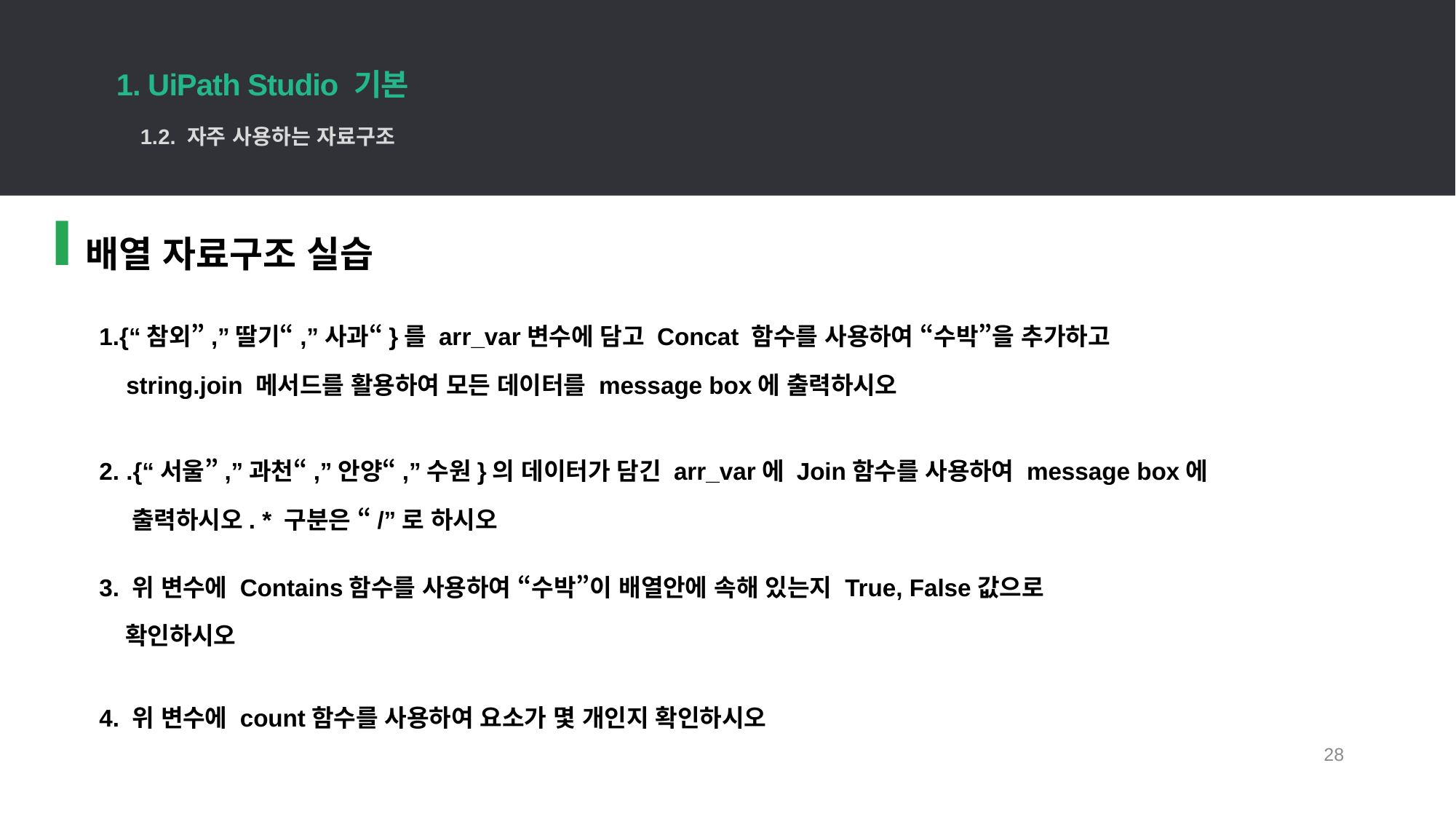

1. UiPath Studio 기본
28
1.2. 자주 사용하는 자료구조
배열 자료구조 실습

1.{“참외”,”딸기“,”사과“}를 arr_var변수에 담고 Concat 함수를 사용하여 “수박”을 추가하고
    string.join 메서드를 활용하여 모든 데이터를 message box에 출력하시오
2. .{“서울”,”과천“,”안양“,”수원}의 데이터가 담긴 arr_var에 Join함수를 사용하여 message box에
    출력하시오. * 구분은 “/”로 하시오
3. 위 변수에 Contains함수를 사용하여 “수박”이 배열안에 속해 있는지 True, False값으로
   확인하시오
4. 위 변수에 count함수를 사용하여 요소가 몇 개인지 확인하시오
28